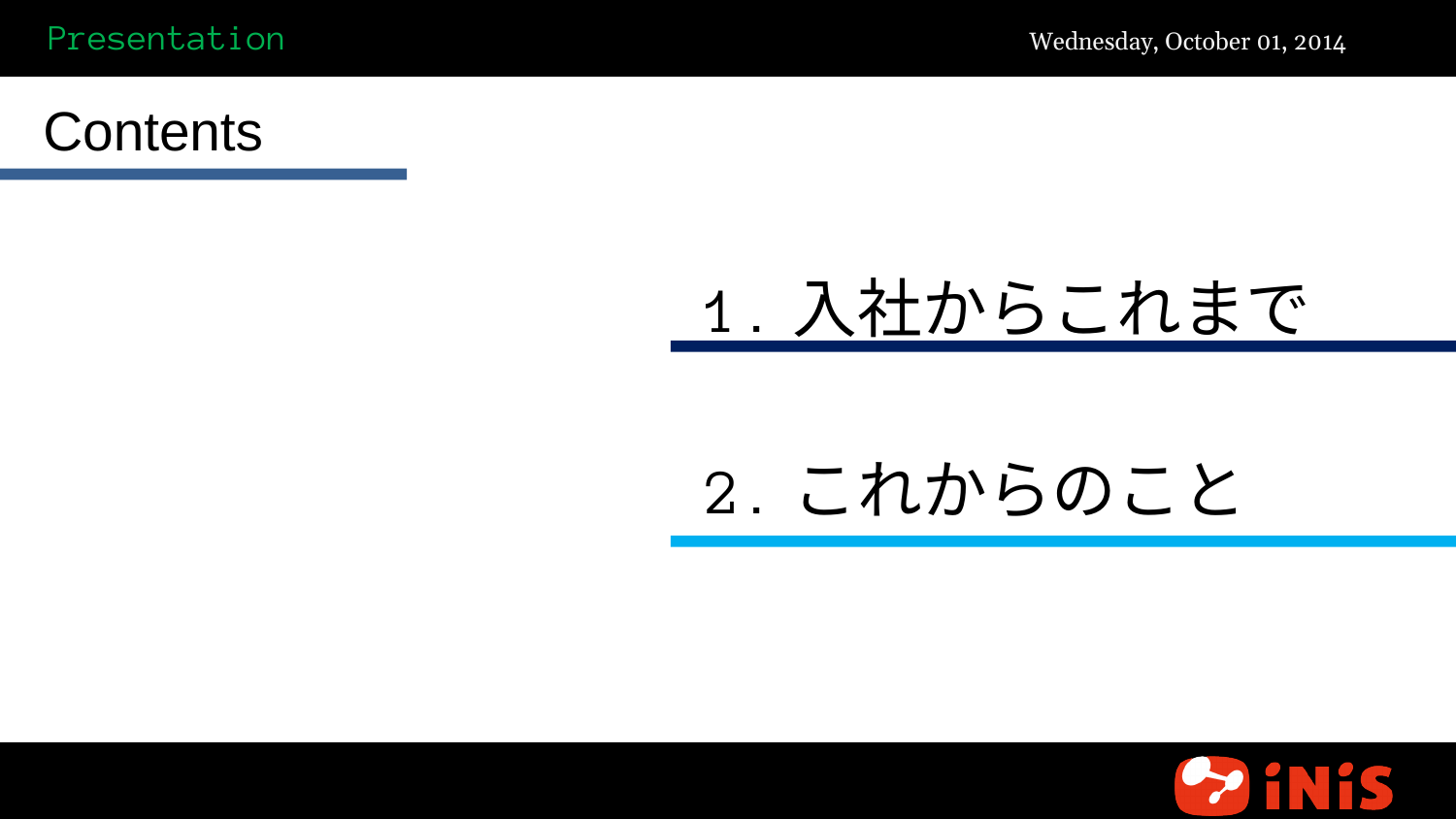

Wednesday, October 01, 2014
# Contents

1.入社からこれまで

2.これからのこと